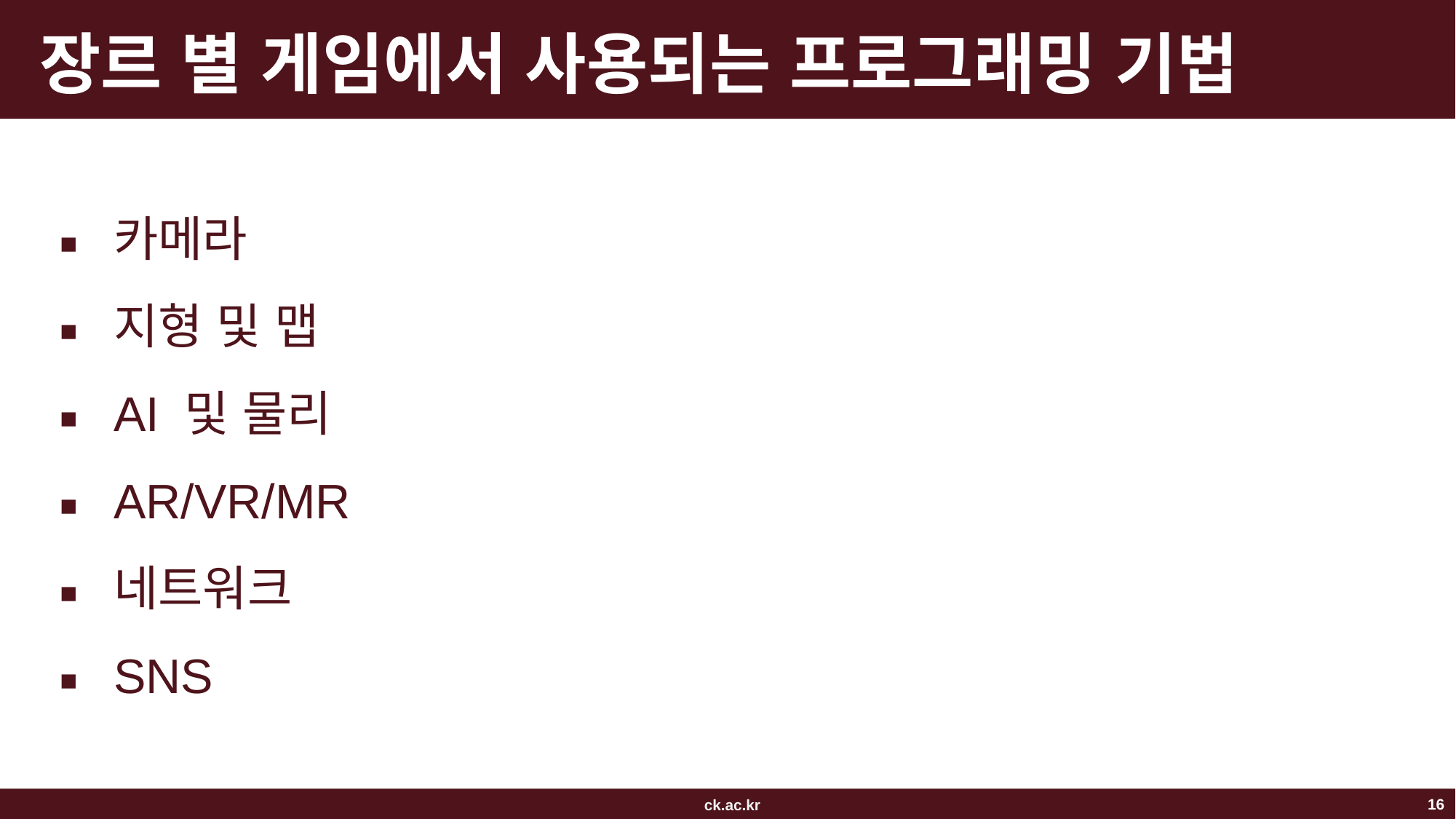

# 장르 별 게임에서 사용되는 프로그래밍 기법
카메라
지형 및 맵
AI 및 물리
AR/VR/MR
네트워크
SNS
16
ck.ac.kr